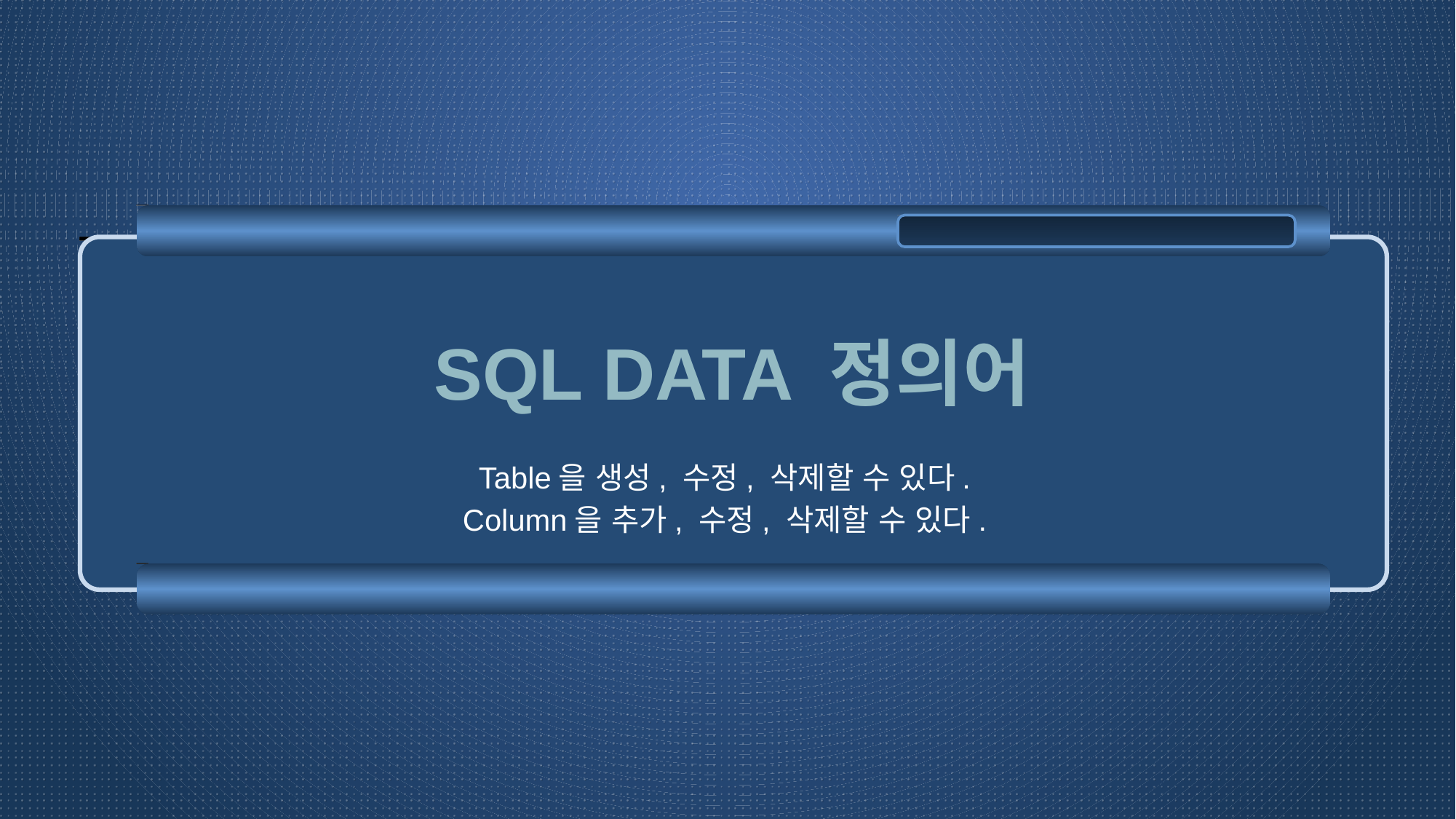

# SQL DATA 정의어
Table을 생성, 수정, 삭제할 수 있다.
Column을 추가, 수정, 삭제할 수 있다.